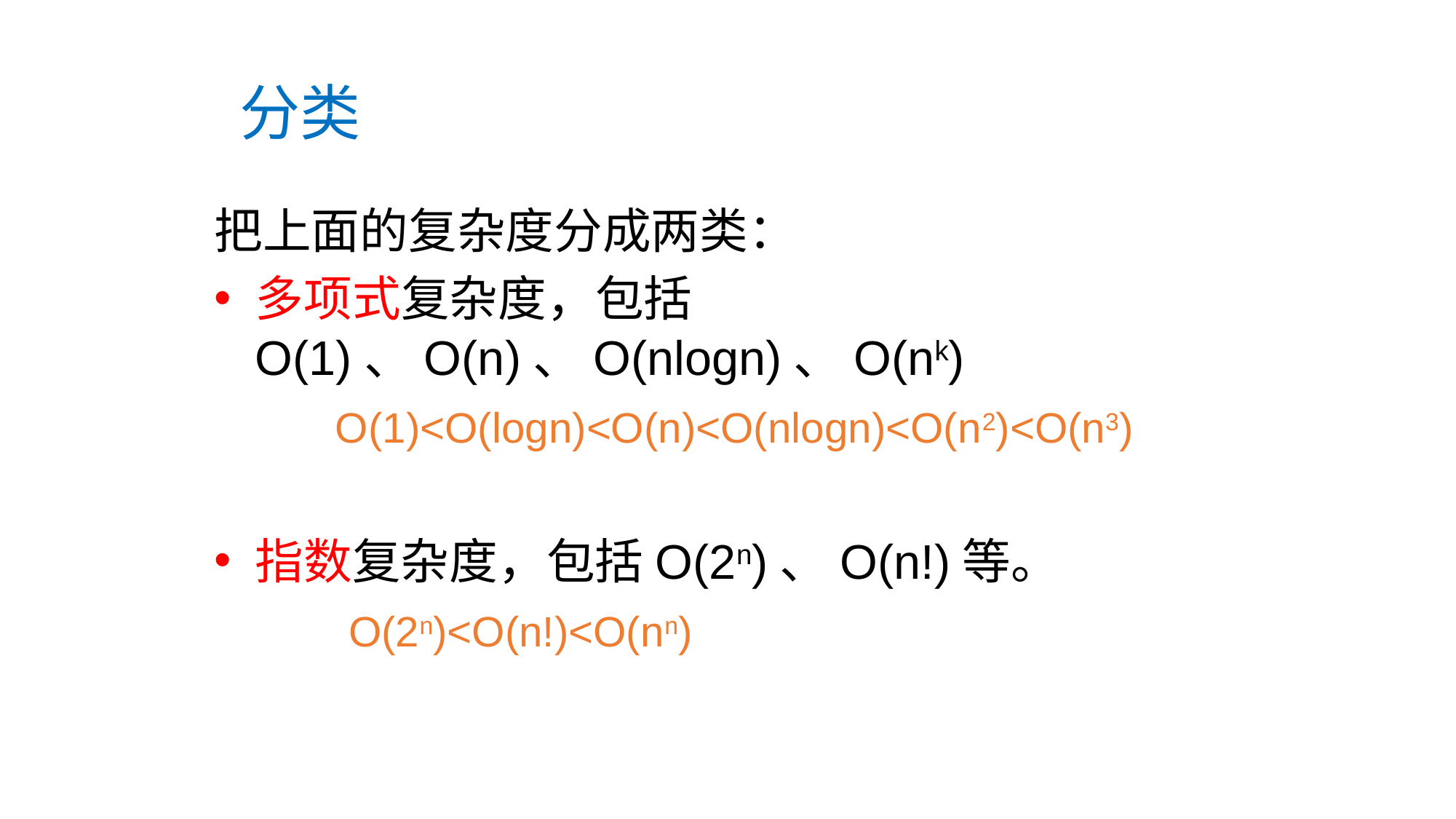

# 分类
把上面的复杂度分成两类：
多项式复杂度，包括O(1)、O(n)、O(nlogn)、O(nk)
         O(1)<O(logn)<O(n)<O(nlogn)<O(n2)<O(n3)

指数复杂度，包括O(2n)、O(n!)等。
          O(2n)<O(n!)<O(nn)